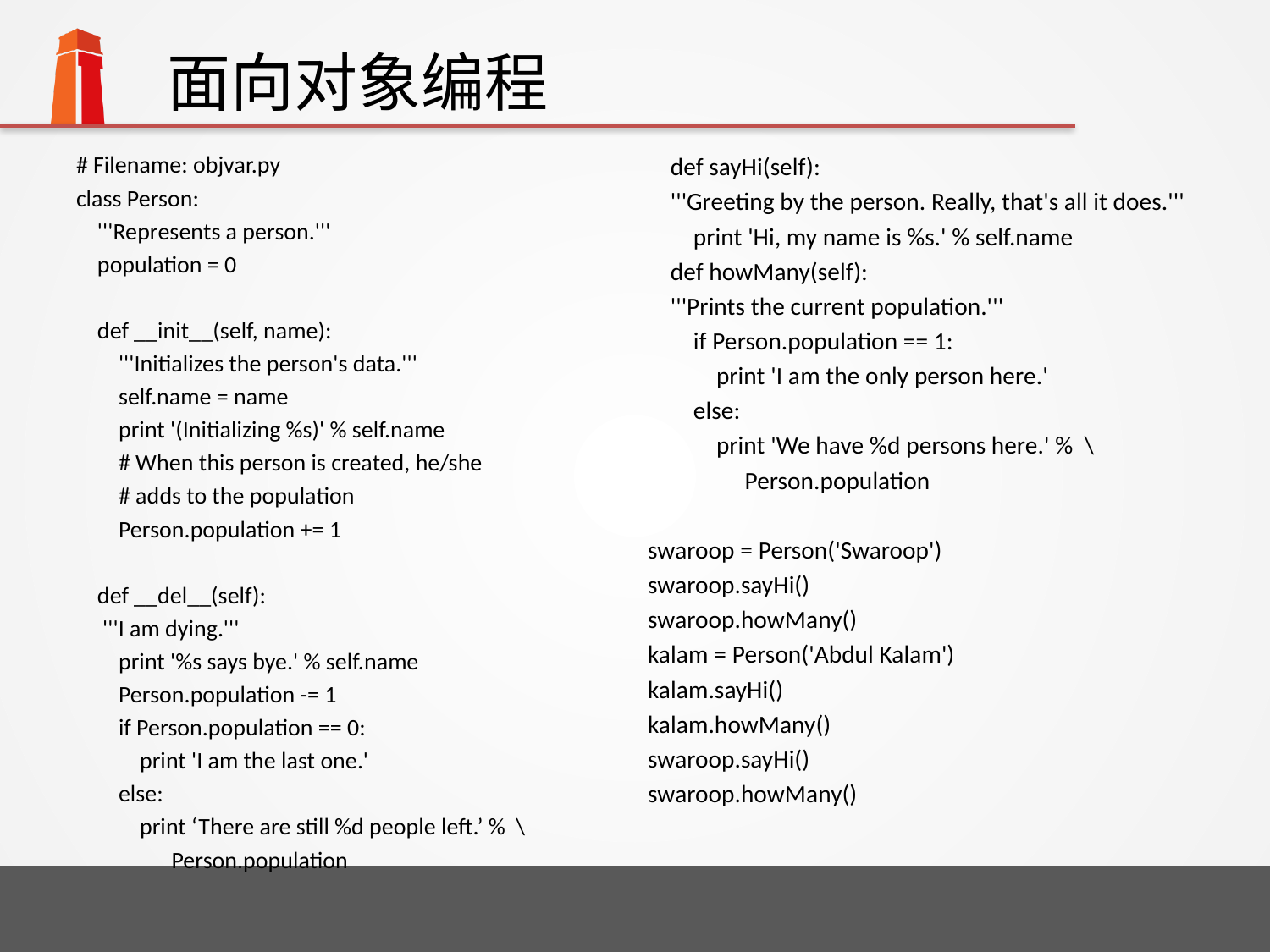

# 面向对象编程
# Filename: objvar.py
class Person:
    '''Represents a person.'''
    population = 0

    def __init__(self, name):
        '''Initializes the person's data.'''
        self.name = name
        print '(Initializing %s)' % self.name
        # When this person is created, he/she
        # adds to the population
        Person.population += 1

    def __del__(self):
     '''I am dying.'''
        print '%s says bye.' % self.name
        Person.population -= 1
        if Person.population == 0:
            print 'I am the last one.'
        else:
            print ‘There are still %d people left.’ %  \
                  Person.population
    def sayHi(self):
    '''Greeting by the person. Really, that's all it does.'''
        print 'Hi, my name is %s.' % self.name
    def howMany(self):
    '''Prints the current population.'''
        if Person.population == 1:
            print 'I am the only person here.'
        else:
            print 'We have %d persons here.' %  \
                 Person.population

swaroop = Person('Swaroop')
swaroop.sayHi()
swaroop.howMany()
kalam = Person('Abdul Kalam')
kalam.sayHi()
kalam.howMany()
swaroop.sayHi()
swaroop.howMany()